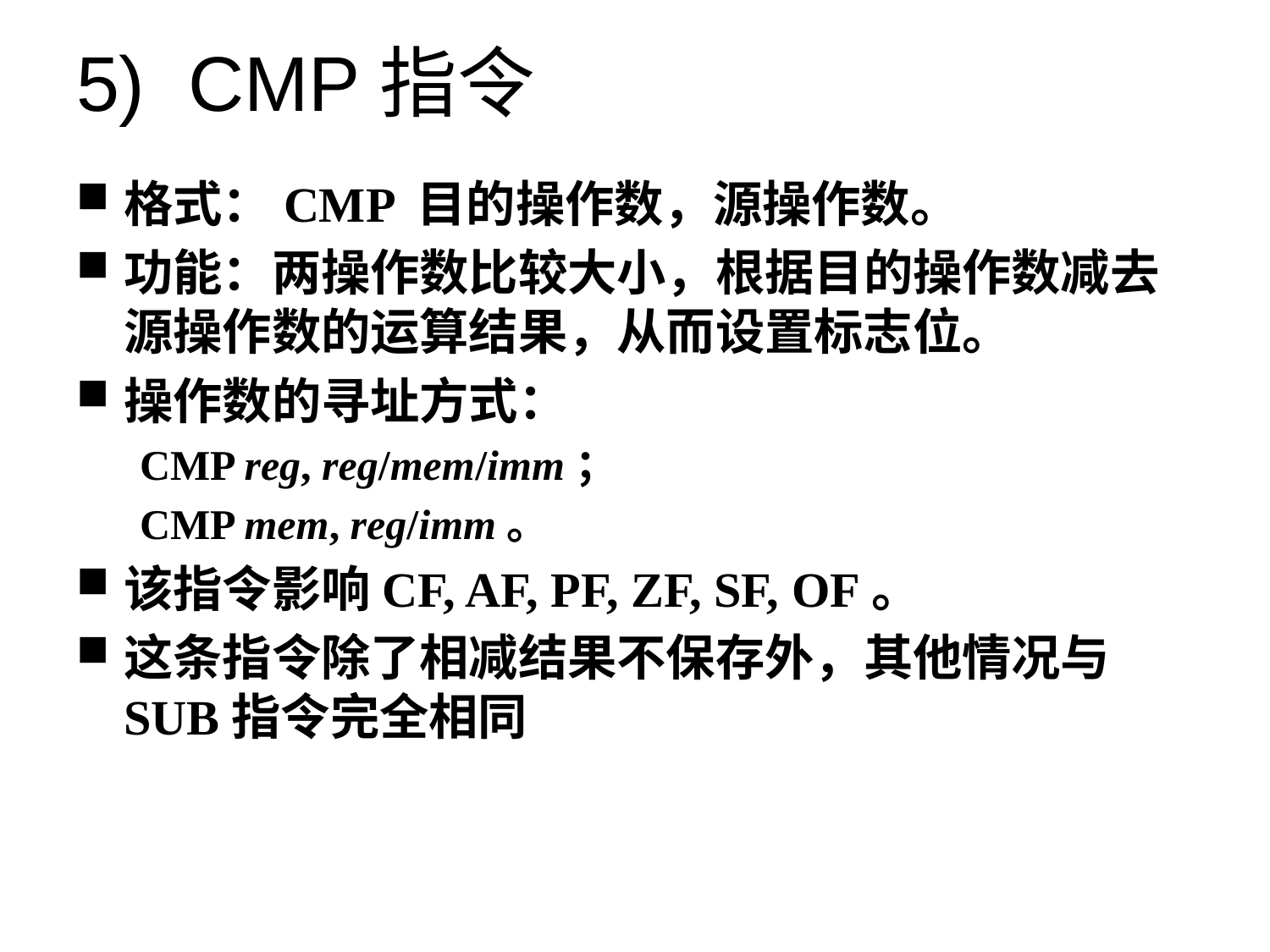

# 5)  CMP指令
格式：CMP 目的操作数，源操作数。
功能：两操作数比较大小，根据目的操作数减去源操作数的运算结果，从而设置标志位。
操作数的寻址方式：
CMP reg, reg/mem/imm；
CMP mem, reg/imm。
该指令影响CF, AF, PF, ZF, SF, OF。
这条指令除了相减结果不保存外，其他情况与SUB指令完全相同